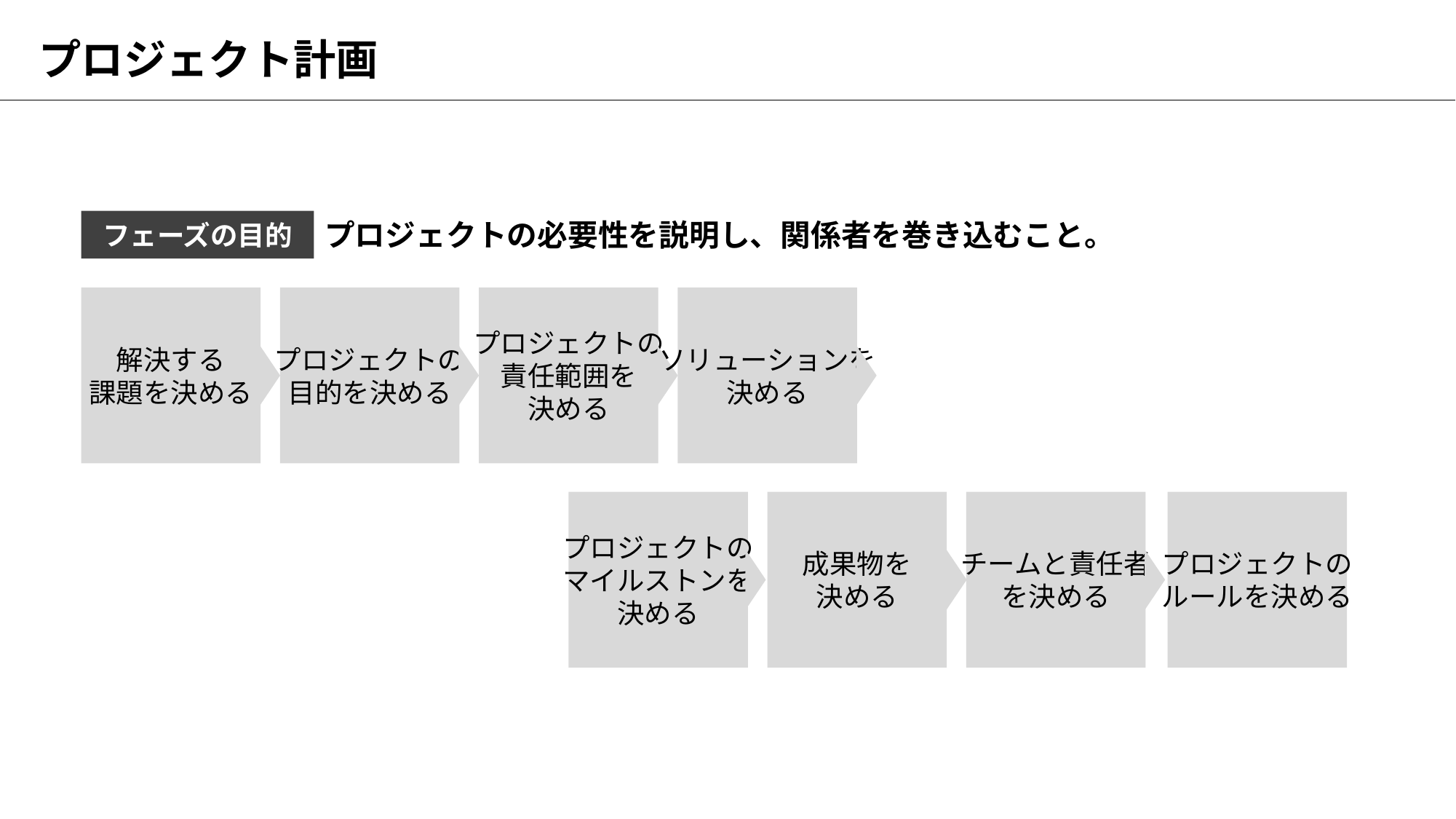

# プロジェクト計画
フェーズの目的
プロジェクトの必要性を説明し、関係者を巻き込むこと。
解決する
課題を決める
プロジェクトの
目的を決める
プロジェクトの
責任範囲を
決める
ソリューションを
決める

プロジェクトの
マイルストンを
決める
成果物を
決める
チームと責任者
を決める
プロジェクトの
ルールを決める